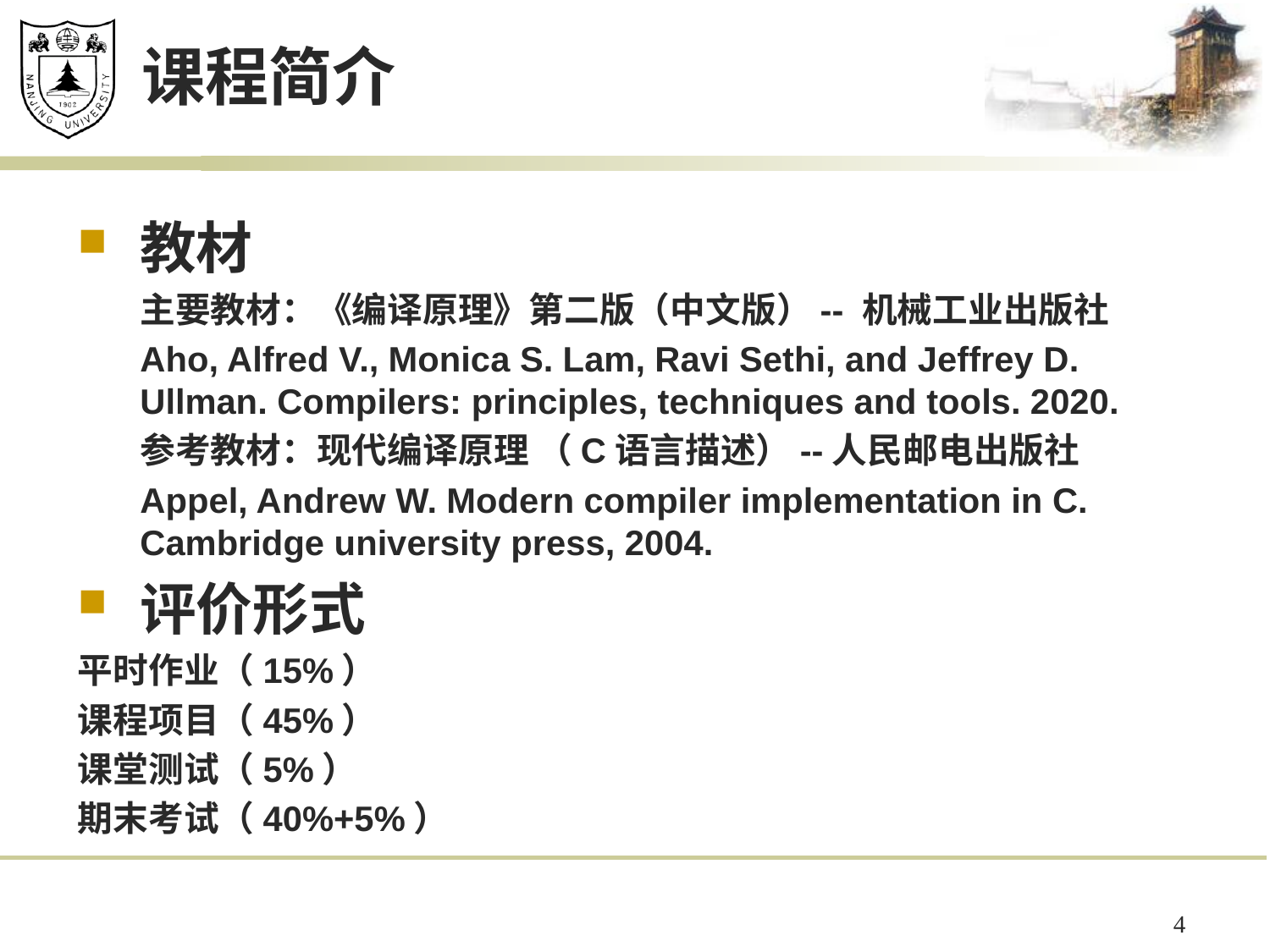

# 课程简介
教材
主要教材：《编译原理》第二版（中文版）-- 机械工业出版社
Aho, Alfred V., Monica S. Lam, Ravi Sethi, and Jeffrey D. Ullman. Compilers: principles, techniques and tools. 2020.
参考教材：现代编译原理 （C语言描述）--人民邮电出版社
Appel, Andrew W. Modern compiler implementation in C. Cambridge university press, 2004.
评价形式
平时作业（15%）
课程项目（45%）
课堂测试（5%）
期末考试（40%+5%）